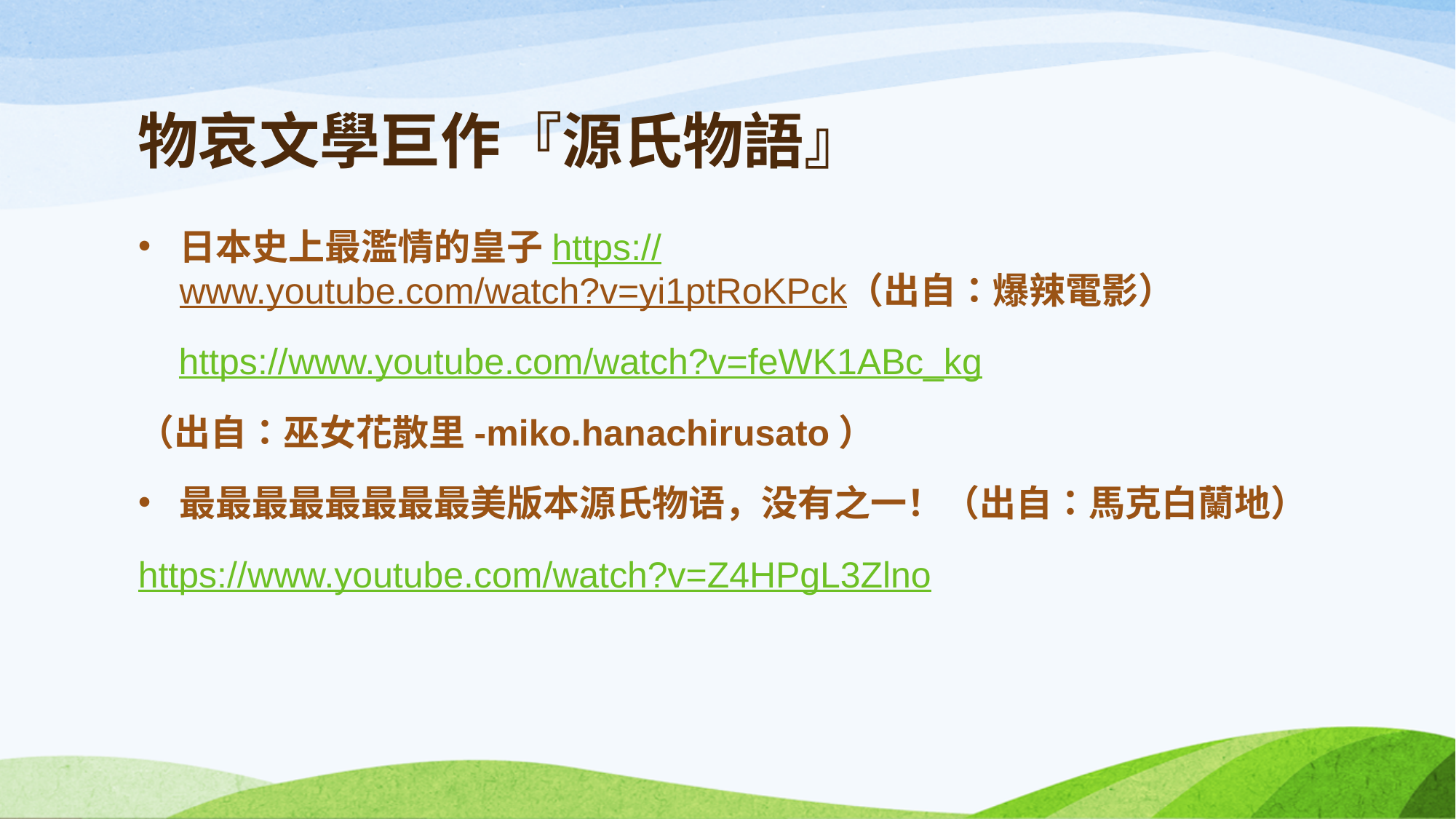

# 物哀文學巨作『源氏物語』
日本史上最濫情的皇子https://www.youtube.com/watch?v=yi1ptRoKPck（出自：爆辣電影）
    https://www.youtube.com/watch?v=feWK1ABc_kg
（出自：巫女花散里-miko.hanachirusato）
最最最最最最最最美版本源氏物语，没有之一！（出自：馬克白蘭地）
https://www.youtube.com/watch?v=Z4HPgL3Zlno